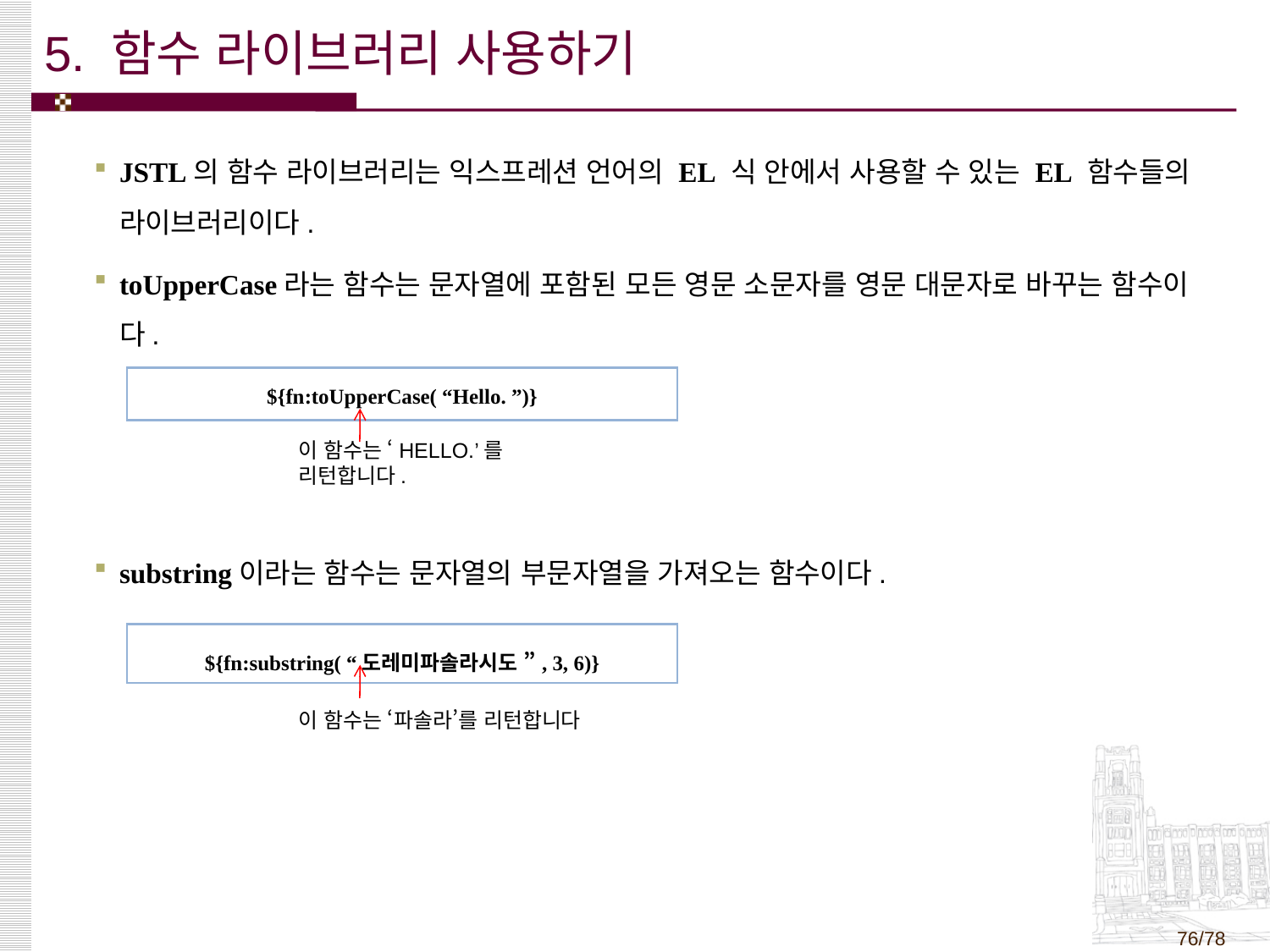

# 5. 함수 라이브러리 사용하기
JSTL의 함수 라이브러리는 익스프레션 언어의 EL 식 안에서 사용할 수 있는 EL 함수들의 라이브러리이다.
toUpperCase라는 함수는 문자열에 포함된 모든 영문 소문자를 영문 대문자로 바꾸는 함수이다.

substring이라는 함수는 문자열의 부문자열을 가져오는 함수이다.

| ${fn:toUpperCase( “Hello. ”)} |
| --- |
이 함수는 ‘HELLO.’를 리턴합니다.
| ${fn:substring( “도레미파솔라시도 ”, 3, 6)} |
| --- |
이 함수는 ‘파솔라’를 리턴합니다